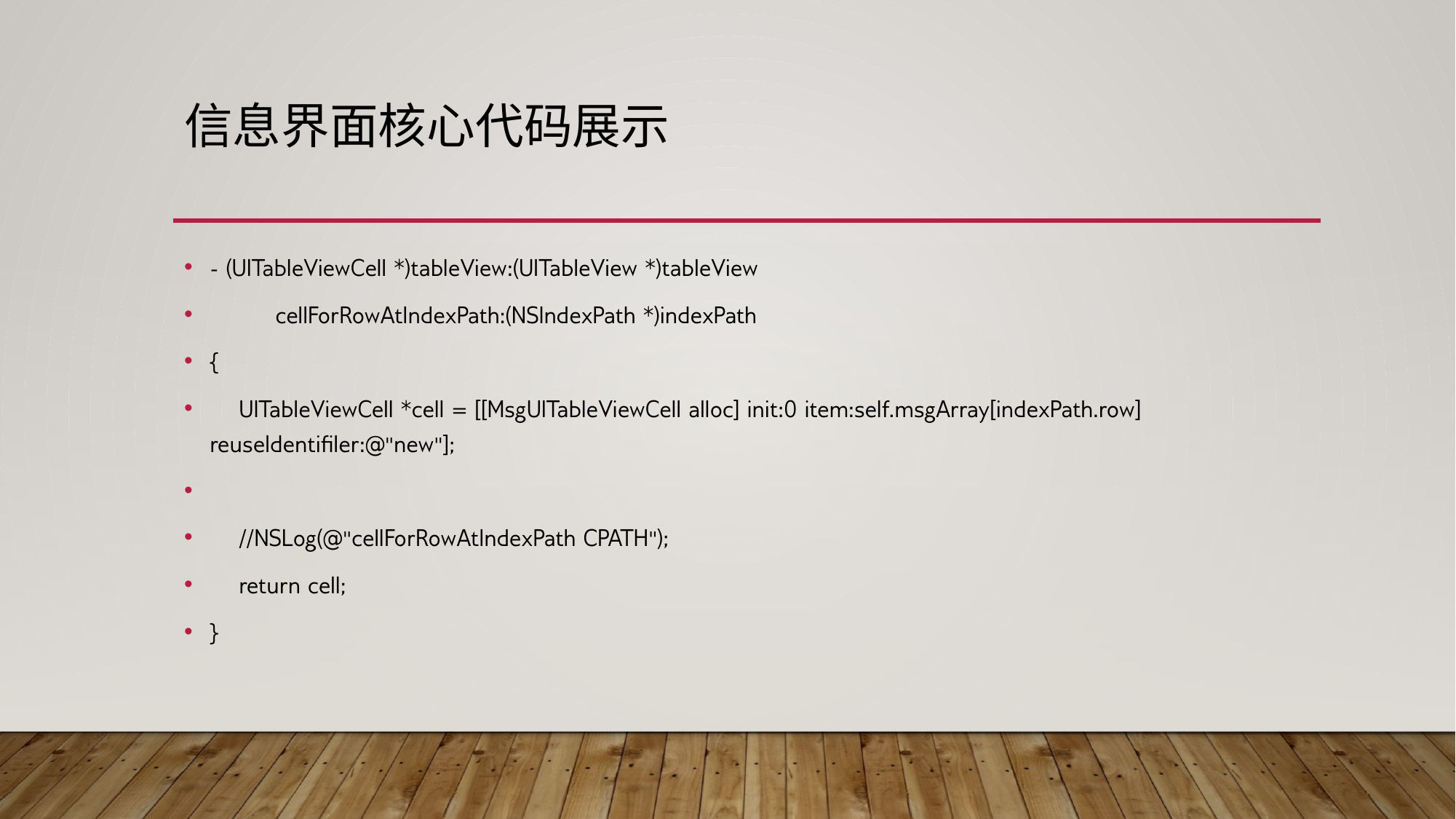

# 信息界面核心代码展示
- (UITableViewCell *)tableView:(UITableView *)tableView
         cellForRowAtIndexPath:(NSIndexPath *)indexPath
{
    UITableViewCell *cell = [[MsgUITableViewCell alloc] init:0 item:self.msgArray[indexPath.row] reuseIdentifiler:@"new"];

    //NSLog(@"cellForRowAtIndexPath CPATH");
    return cell;
}